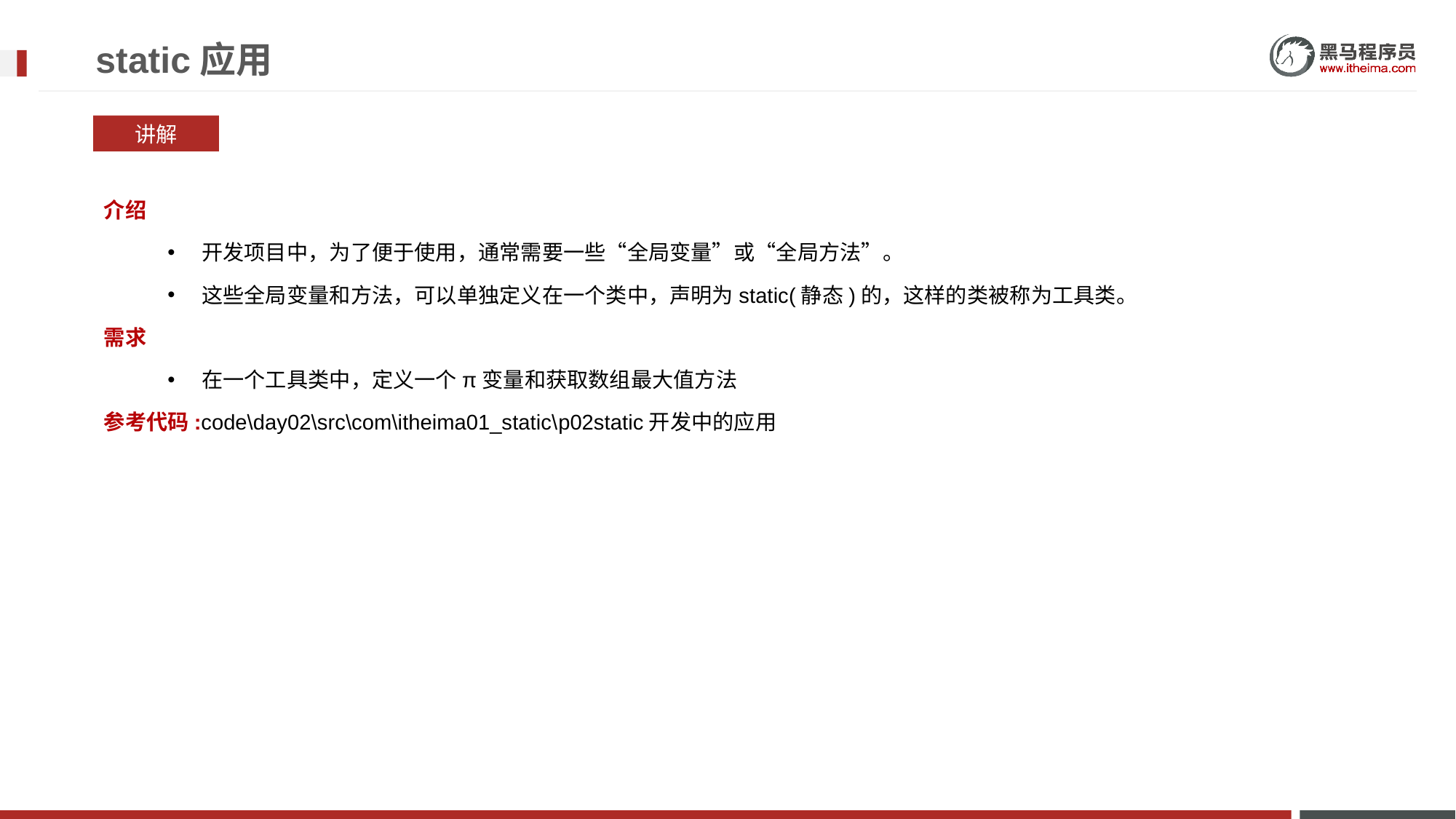

# static应用
讲解
介绍
开发项目中，为了便于使用，通常需要一些“全局变量”或“全局方法”。
这些全局变量和方法，可以单独定义在一个类中，声明为static(静态)的，这样的类被称为工具类。
需求
在一个工具类中，定义一个π变量和获取数组最大值方法
参考代码:code\day02\src\com\itheima01_static\p02static开发中的应用